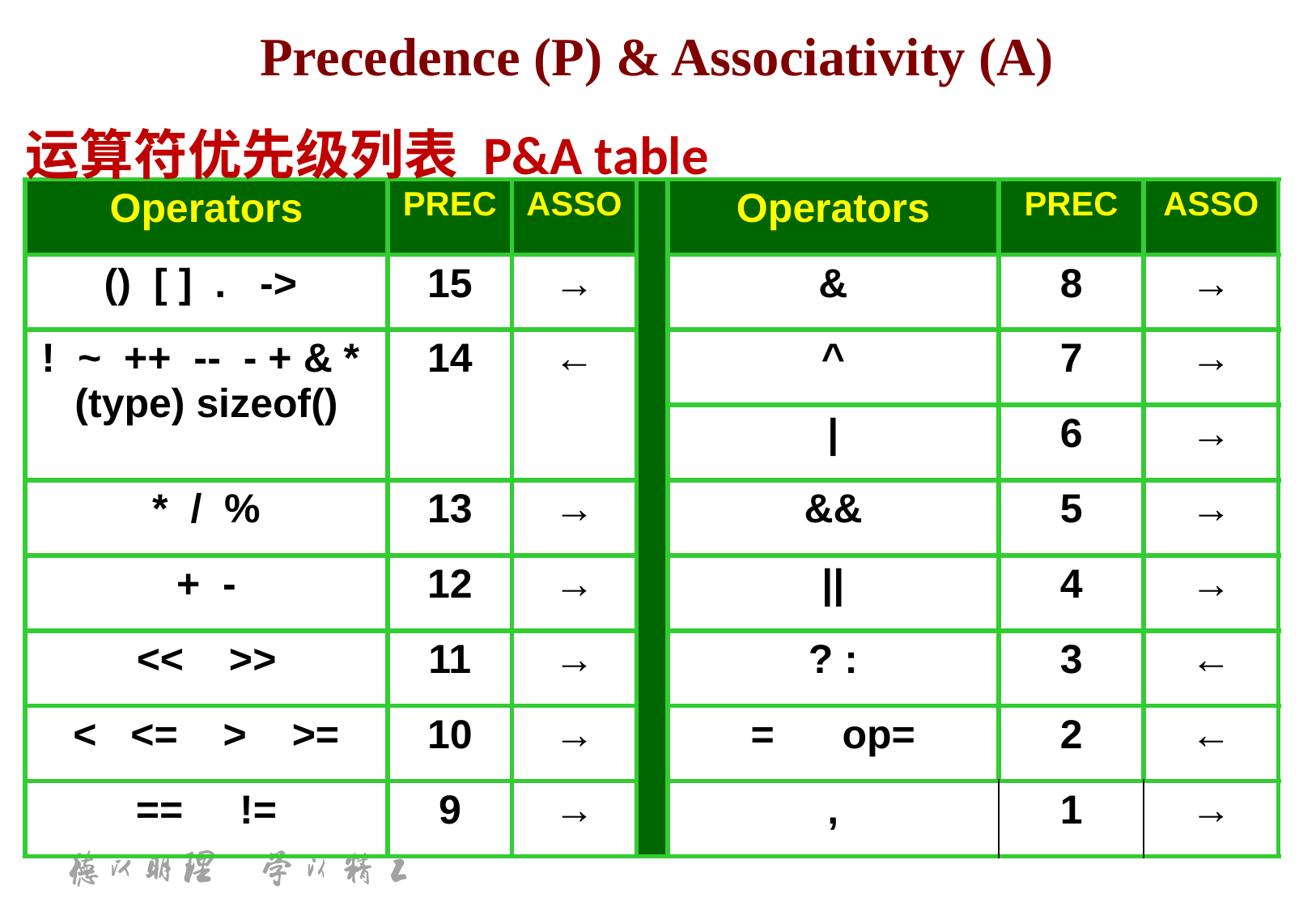

Precedence (P) & Associativity (A)
运算符优先级列表 P&A table
| Operators | PREC | ASSO |  | Operators | PREC | ASSO |
| --- | --- | --- | --- | --- | --- | --- |
| () [ ] . -> | 15 | → |  | & | 8 | → |
| ! ~ ++ -- - + & \* (type) sizeof() | 14 | ← |  | ^ | 7 | → |
|  |  |  |  | | | 6 | → |
| \* / % | 13 | → |  | && | 5 | → |
| + - | 12 | → |  | || | 4 | → |
| << >> | 11 | → |  | ? : | 3 | ← |
| < <= > >= | 10 | → |  | = op= | 2 | ← |
| == != | 9 | → |  | , | 1 | → |
72